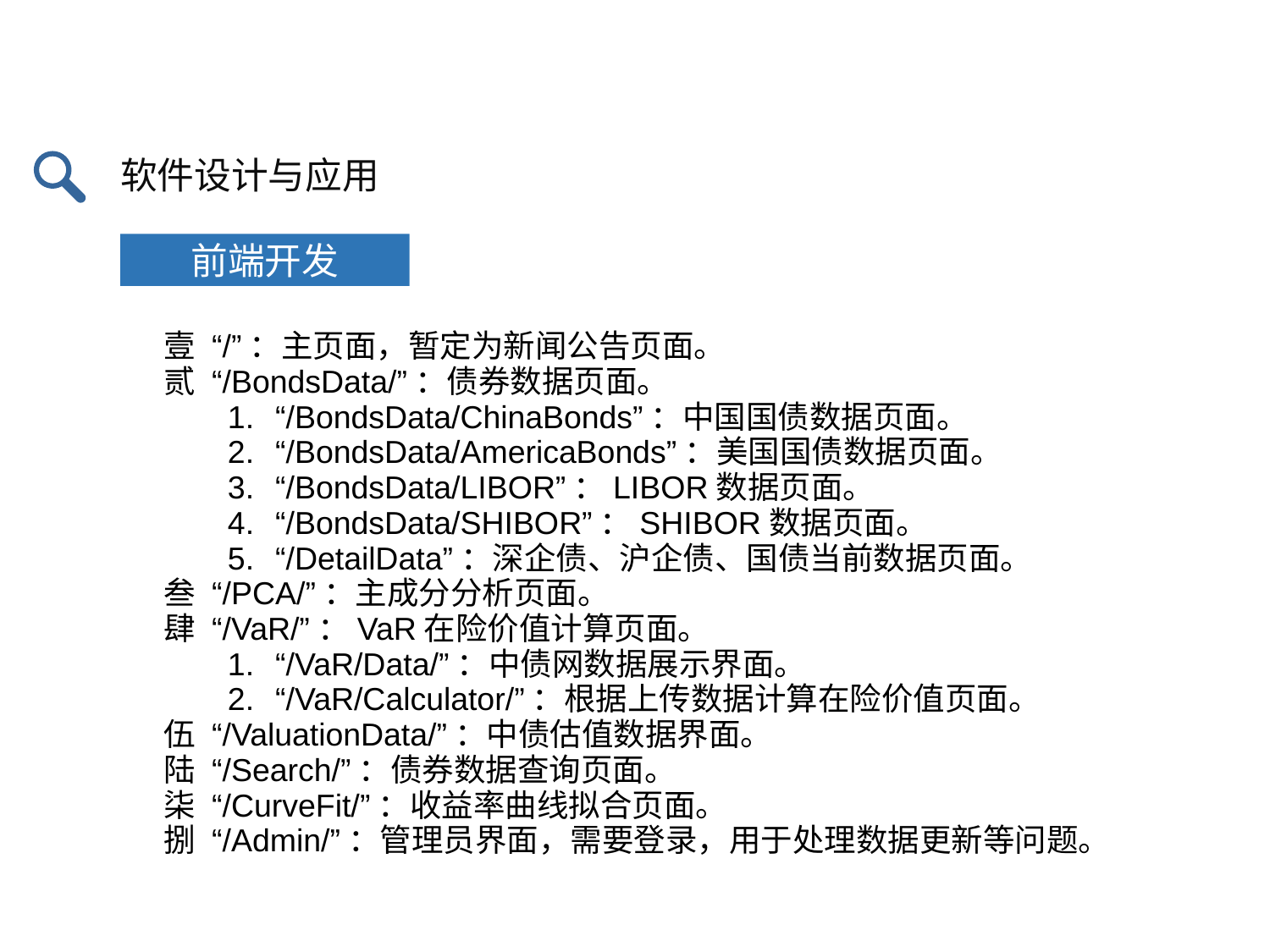

软件设计与应用
前端开发
“/”：主页面，暂定为新闻公告页面。
“/BondsData/”：债券数据页面。
“/BondsData/ChinaBonds”：中国国债数据页面。
“/BondsData/AmericaBonds”：美国国债数据页面。
“/BondsData/LIBOR”：LIBOR数据页面。
“/BondsData/SHIBOR”：SHIBOR数据页面。
“/DetailData”：深企债、沪企债、国债当前数据页面。
“/PCA/”：主成分分析页面。
“/VaR/”：VaR在险价值计算页面。
“/VaR/Data/”：中债网数据展示界面。
“/VaR/Calculator/”：根据上传数据计算在险价值页面。
“/ValuationData/”：中债估值数据界面。
“/Search/”：债券数据查询页面。
“/CurveFit/”：收益率曲线拟合页面。
“/Admin/”：管理员界面，需要登录，用于处理数据更新等问题。